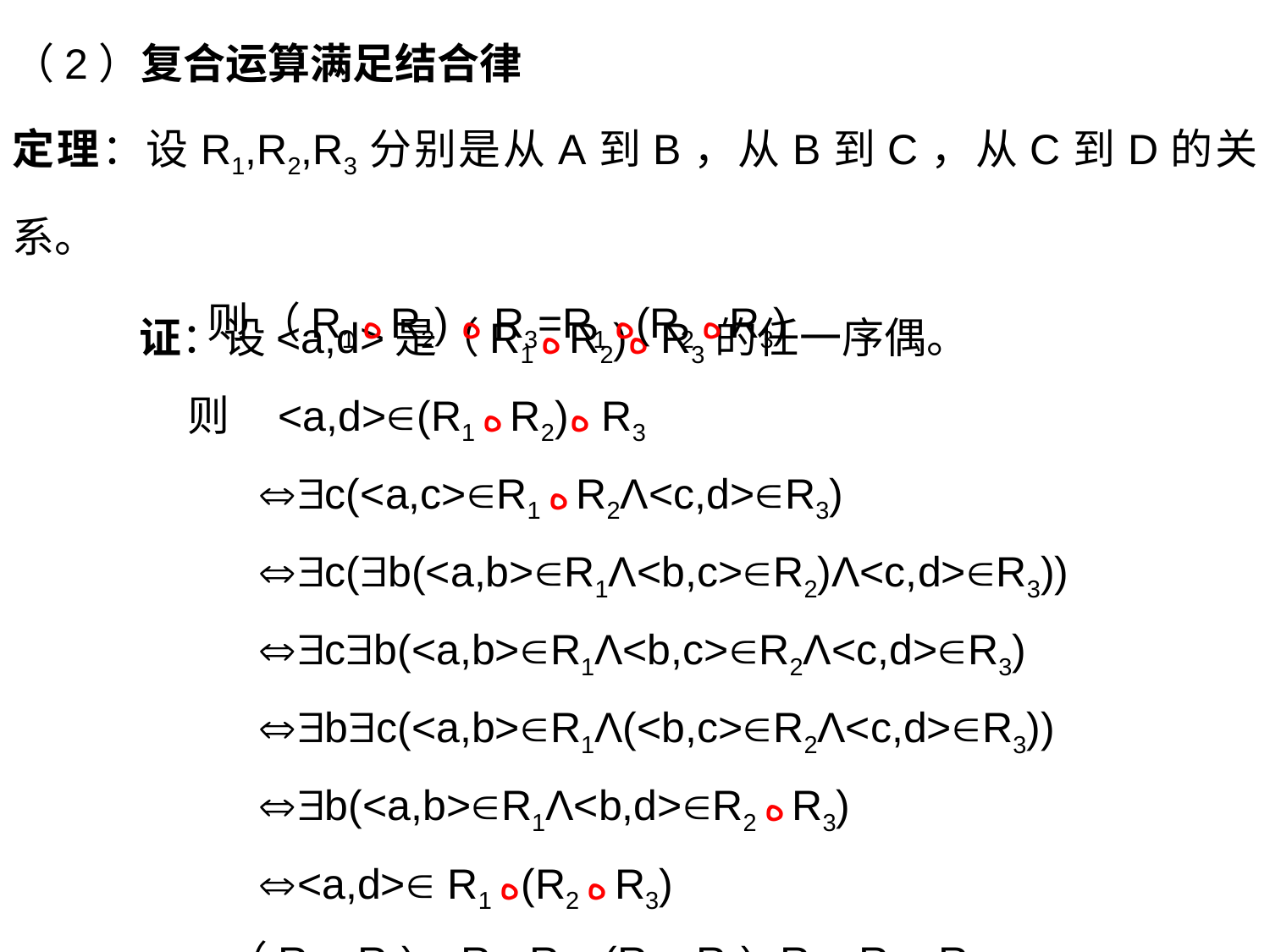

（2）复合运算满足结合律
定理：设R1,R2,R3分别是从A到B，从B到C，从C到D的关系。
      则 （R1 ه R2) ه R3=R1 ه(R2 ه R3)
证：设<a,d>是（R1 ه R2)ه R3的任一序偶。
    则    <a,d>∈(R1 ه R2)ه R3
          ⇔∃c(<a,c>∈R1 ه R2Λ<c,d>∈R3)
          ⇔∃c(∃b(<a,b>∈R1Λ<b,c>∈R2)Λ<c,d>∈R3))
          ⇔∃c∃b(<a,b>∈R1Λ<b,c>∈R2Λ<c,d>∈R3)
          ⇔∃b∃c(<a,b>∈R1Λ(<b,c>∈R2Λ<c,d>∈R3))
          ⇔∃b(<a,b>∈R1Λ<b,d>∈R2 ه R3)
          ⇔<a,d>∈ R1 ه(R2 ه R3)
        （R1 ه R2) ه R3=R1 ه(R2 ه R3)=R1 ه R2 ه R3。                     ＃